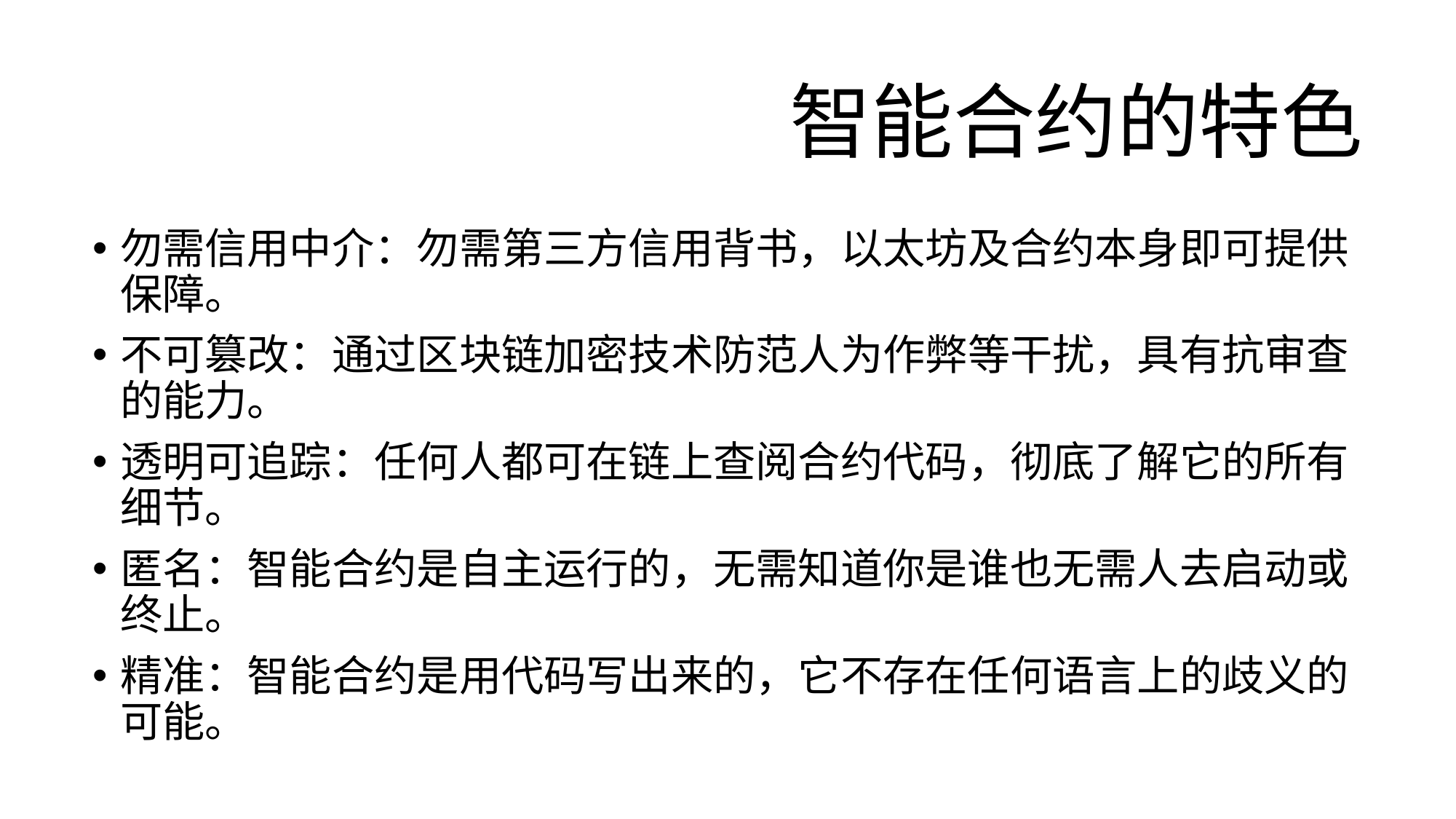

# 智能合约的特色
勿需信用中介：勿需第三方信用背书，以太坊及合约本身即可提供保障。
不可篡改：通过区块链加密技术防范人为作弊等干扰，具有抗审查的能力。
透明可追踪：任何人都可在链上查阅合约代码，彻底了解它的所有细节。
匿名：智能合约是自主运行的，无需知道你是谁也无需人去启动或终止。
精准：智能合约是用代码写出来的，它不存在任何语言上的歧义的可能。